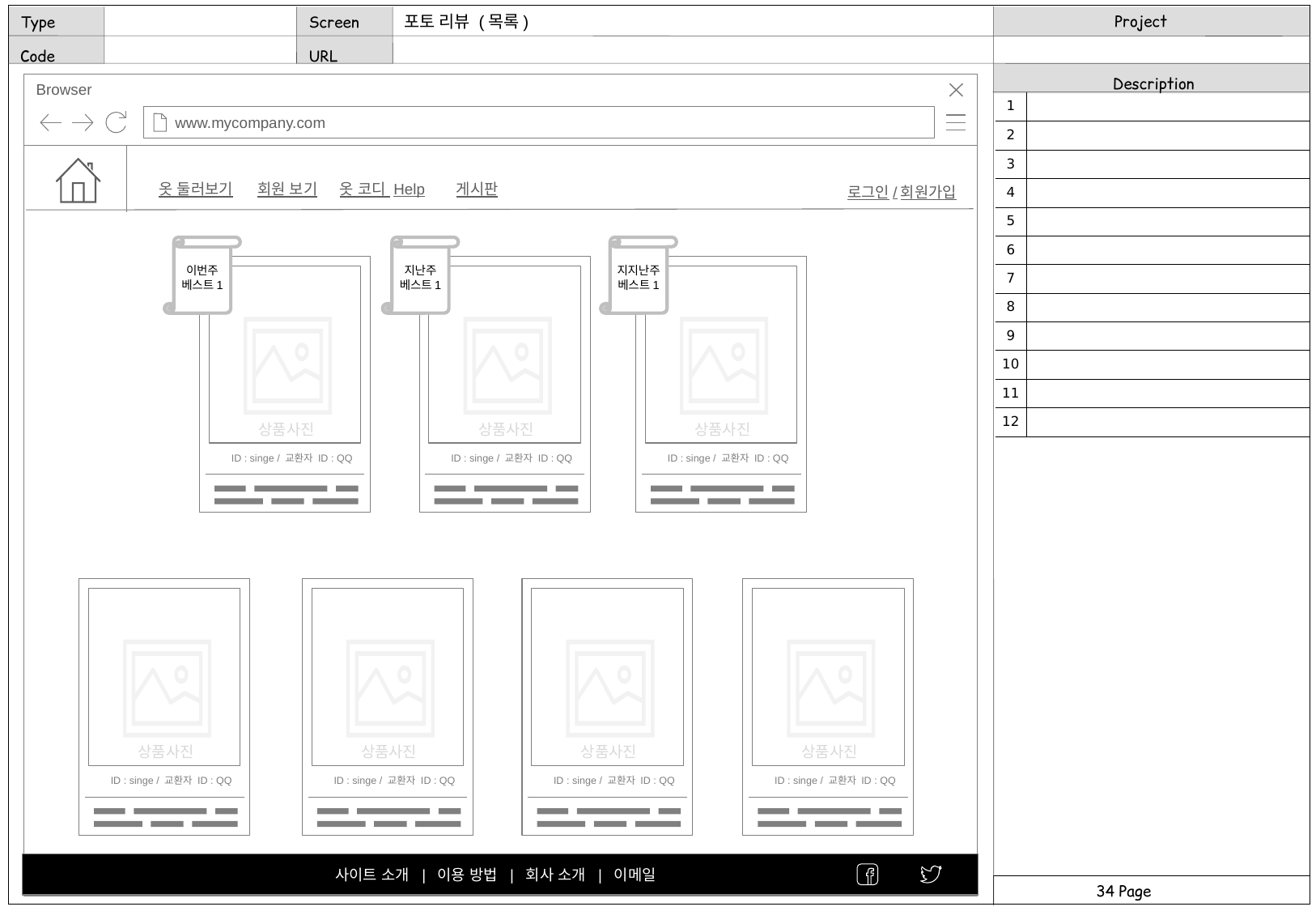

포토 리뷰 (목록)
이번주
베스트1
지난주
베스트1
지지난주
베스트1

상품사진
ID : singe / 교환자 ID : QQ

상품사진
ID : singe / 교환자 ID : QQ

상품사진
ID : singe / 교환자 ID : QQ

상품사진
ID : singe / 교환자 ID : QQ

상품사진
ID : singe / 교환자 ID : QQ

상품사진
ID : singe / 교환자 ID : QQ

상품사진
ID : singe / 교환자 ID : QQ

사이트 소개  |  이용 방법  |  회사 소개  |  이메일